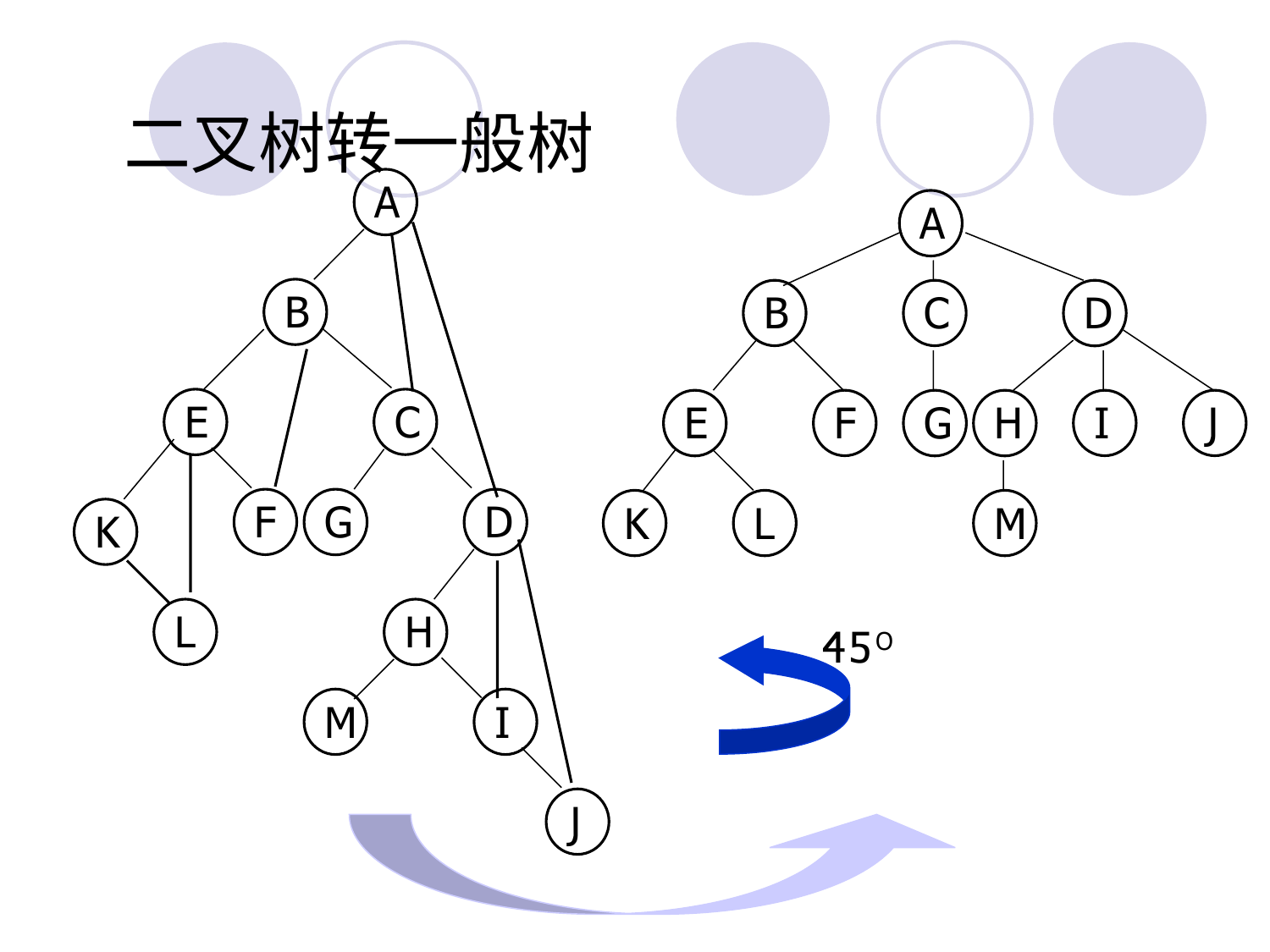

63
二叉树转一般树

A

B

E

C

F

G

D

K

L

H

M

I

J

A

B

C

D

E

F

G

H

I

J

K

L

M

45O